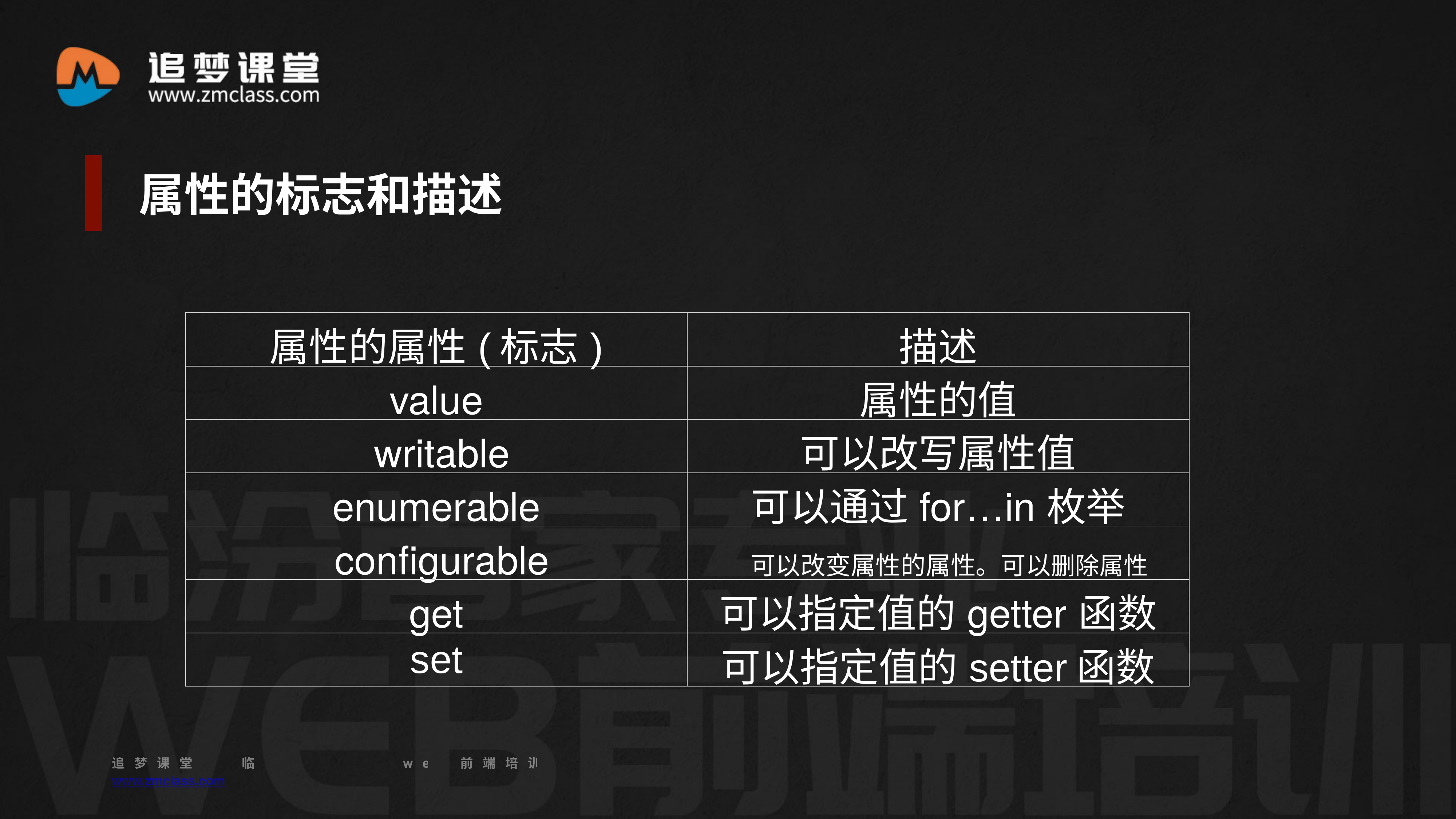

属性的标志和描述
| 属性的属性(标志) | 描述 |
| --- | --- |
| value | 属性的值 |
| writable | 可以改写属性值 |
| enumerable | 可以通过for…in枚举 |
| configurable | 可以改变属性的属性。可以删除属性 |
| get | 可以指定值的getter函数 |
| set | 可以指定值的setter函数 |
追梦课堂   临汾首家专业的web前端培训机构                                                          www.zmclass.com
18